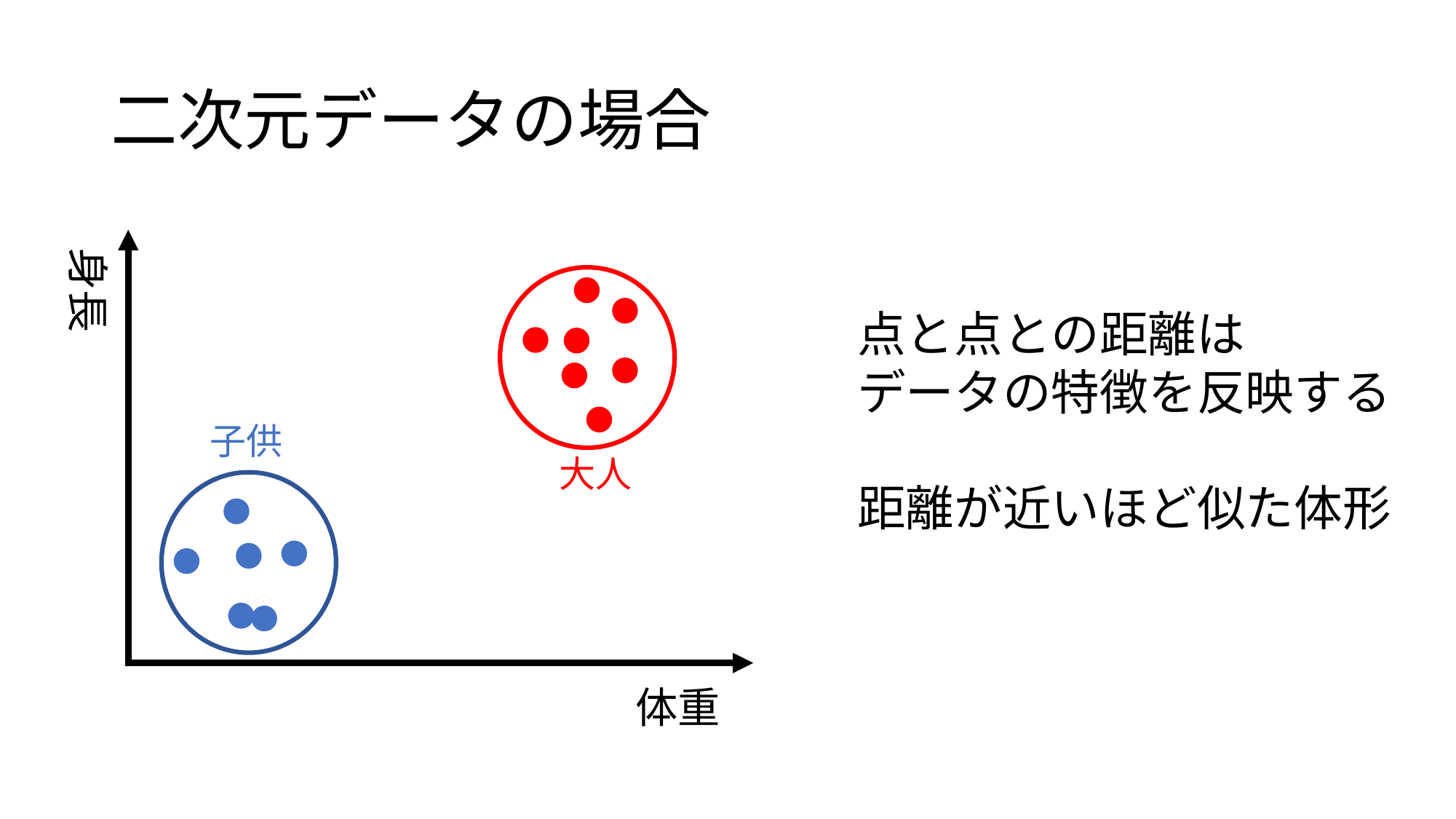

# 二次元データの場合
身長

体重

点と点との距離は
データの特徴を反映する

距離が近いほど似た体形
子供
大人